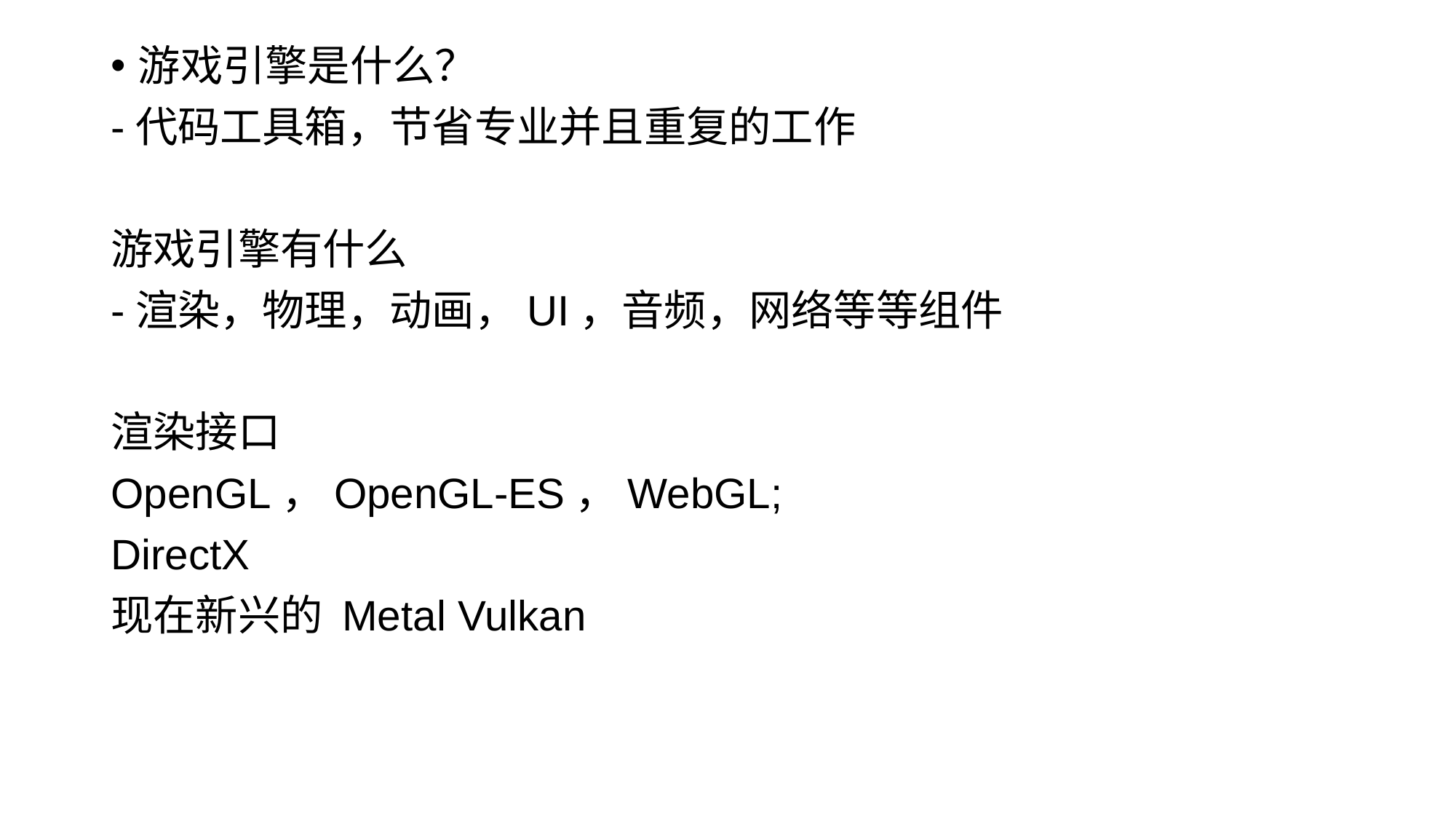

游戏引擎是什么？
-代码工具箱，节省专业并且重复的工作

游戏引擎有什么
-渲染，物理，动画，UI，音频，网络等等组件

渲染接口
OpenGL，OpenGL-ES，WebGL;
DirectX
现在新兴的 Metal Vulkan